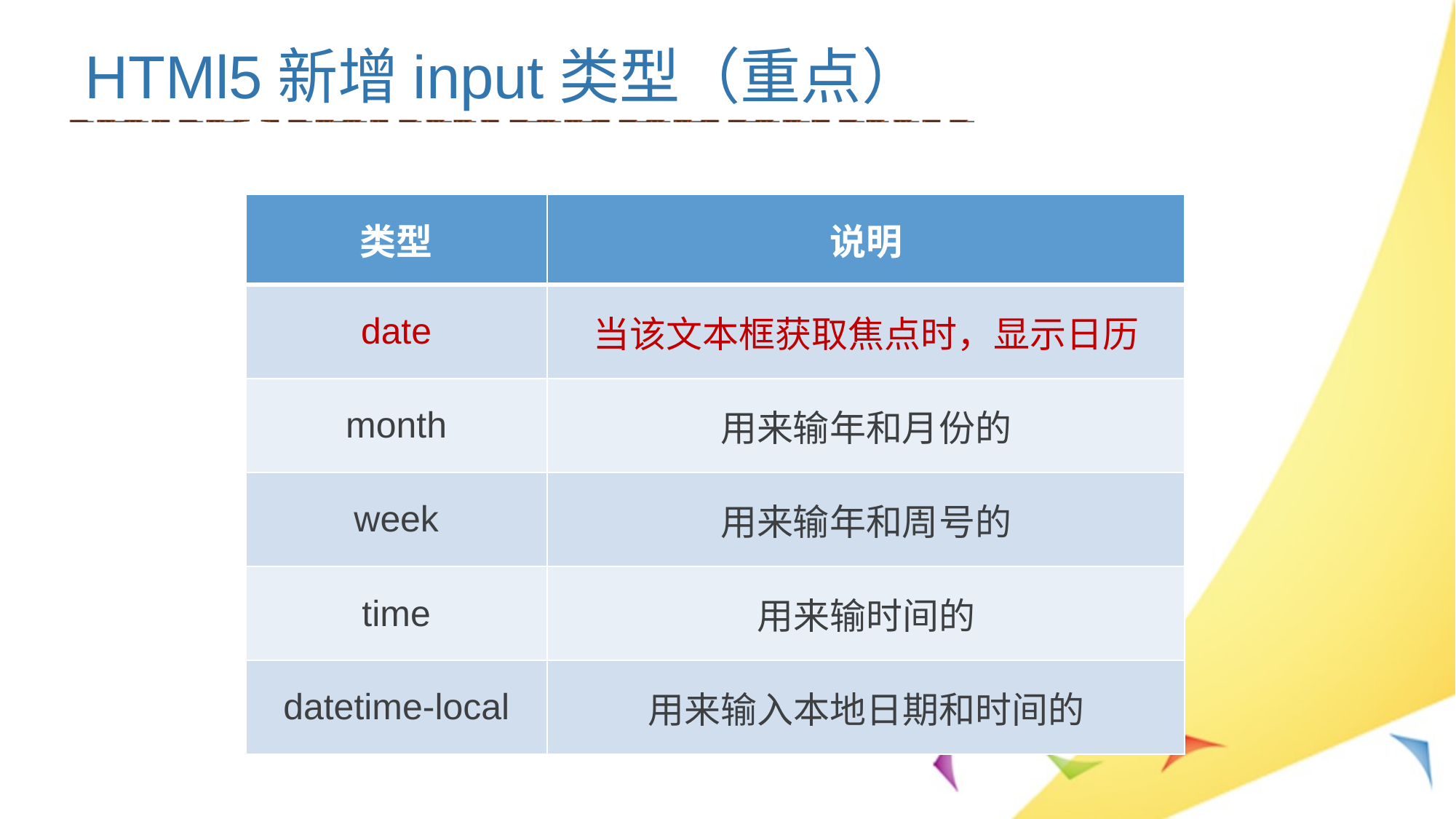

HTMl5新增input类型（重点）
1
| 类型 | 说明 |
| --- | --- |
| date | 当该文本框获取焦点时，显示日历 |
| month | 用来输年和月份的 |
| week | 用来输年和周号的 |
| time | 用来输时间的 |
| datetime-local | 用来输入本地日期和时间的 |